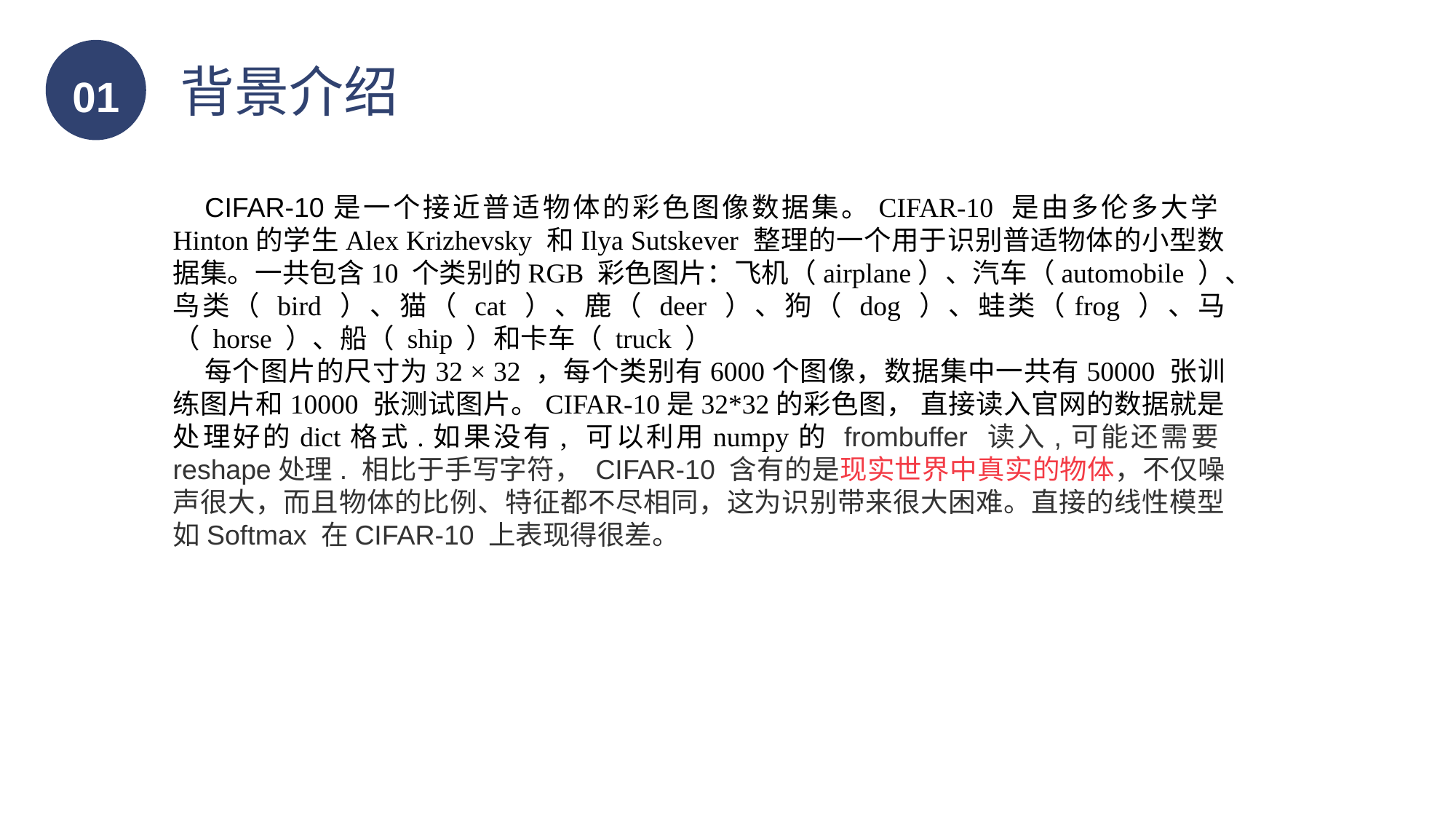

01
背景介绍
CIFAR-10是一个接近普适物体的彩色图像数据集。CIFAR-10 是由多伦多大学Hinton的学生Alex Krizhevsky 和Ilya Sutskever 整理的一个用于识别普适物体的小型数据集。一共包含10 个类别的RGB 彩色图片：飞机（airplane）、汽车（automobile ）、鸟类（ bird ）、猫（ cat ）、鹿（ deer ）、狗（ dog ）、蛙类（frog ）、马（ horse ）、船（ ship ）和卡车（ truck ）
每个图片的尺寸为32 × 32 ，每个类别有6000个图像，数据集中一共有50000 张训练图片和10000 张测试图片。CIFAR-10是32*32的彩色图， 直接读入官网的数据就是处理好的dict格式.如果没有, 可以利用numpy的 frombuffer 读入,可能还需要reshape处理. 相比于手写字符， CIFAR-10 含有的是现实世界中真实的物体，不仅噪声很大，而且物体的比例、特征都不尽相同，这为识别带来很大困难。直接的线性模型如Softmax 在CIFAR-10 上表现得很差。